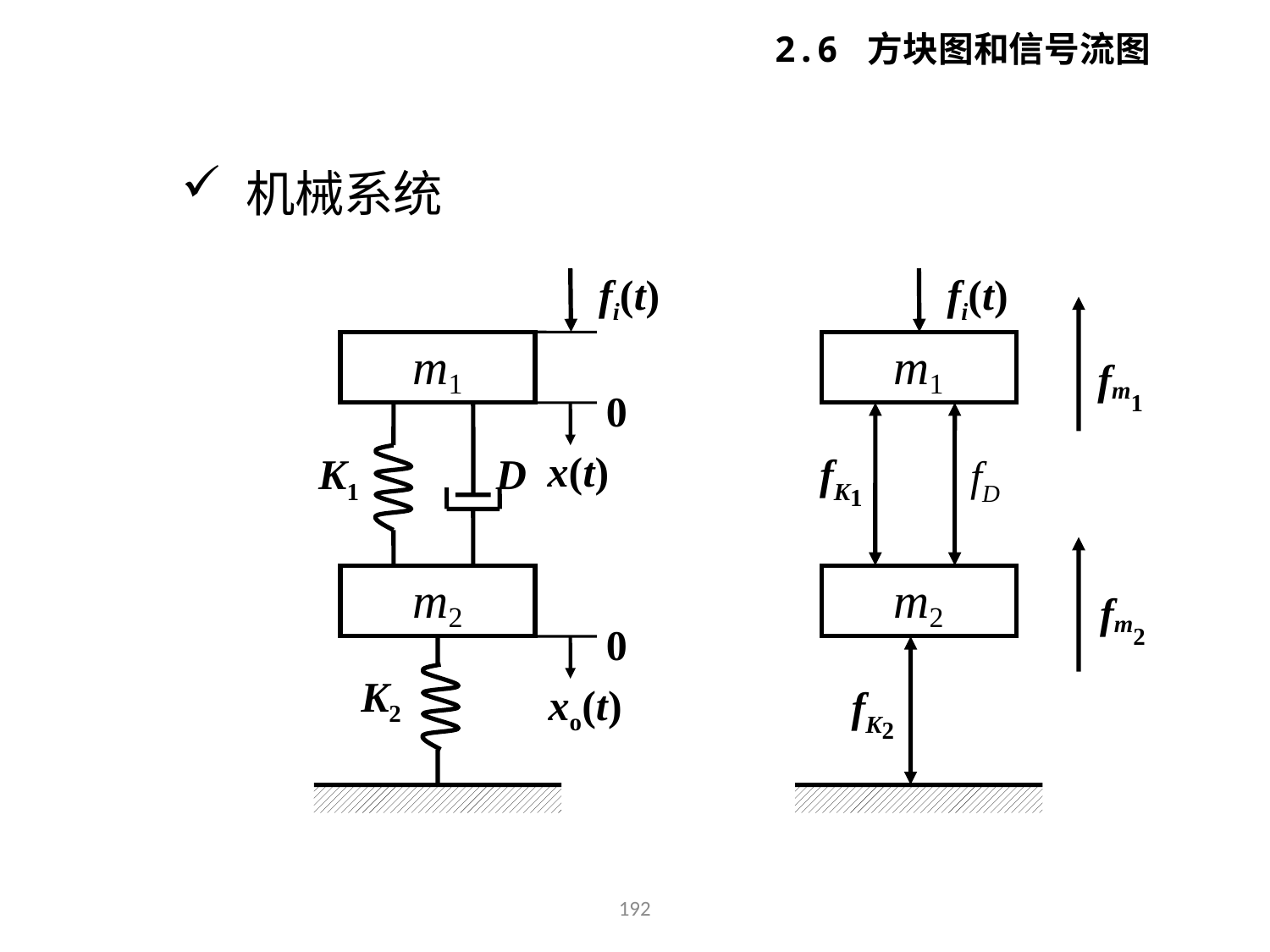

2.6 方块图和信号流图
 机械系统
fi(t)

m1

0

x(t)
K1
D

m2
0

K2

xo(t)

fi(t)

m1
fm1

fK1
fD

m2
fm2

fK2

192